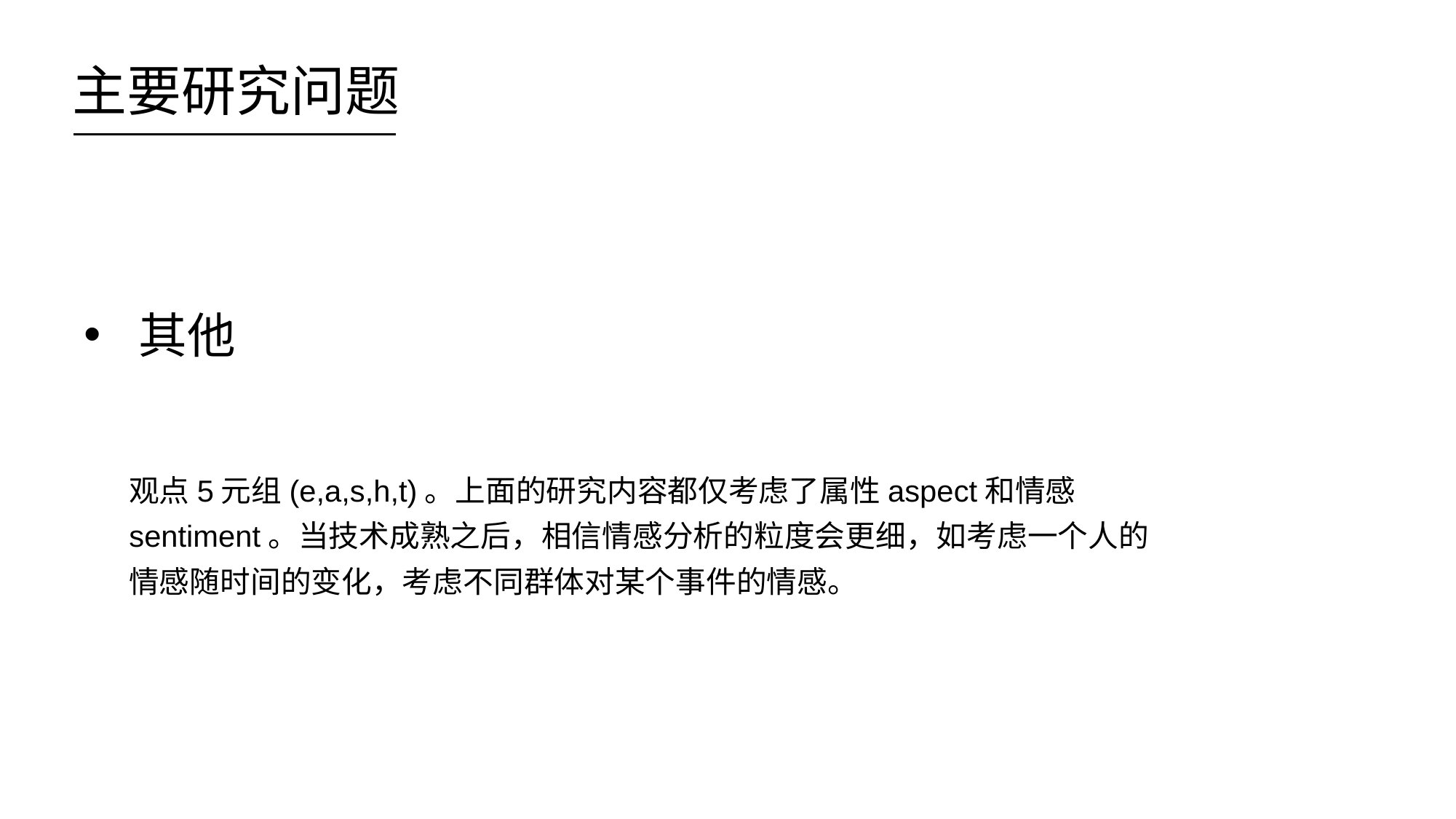

主要研究问题
其他
观点5元组(e,a,s,h,t)。上面的研究内容都仅考虑了属性aspect和情感sentiment。当技术成熟之后，相信情感分析的粒度会更细，如考虑一个人的情感随时间的变化，考虑不同群体对某个事件的情感。